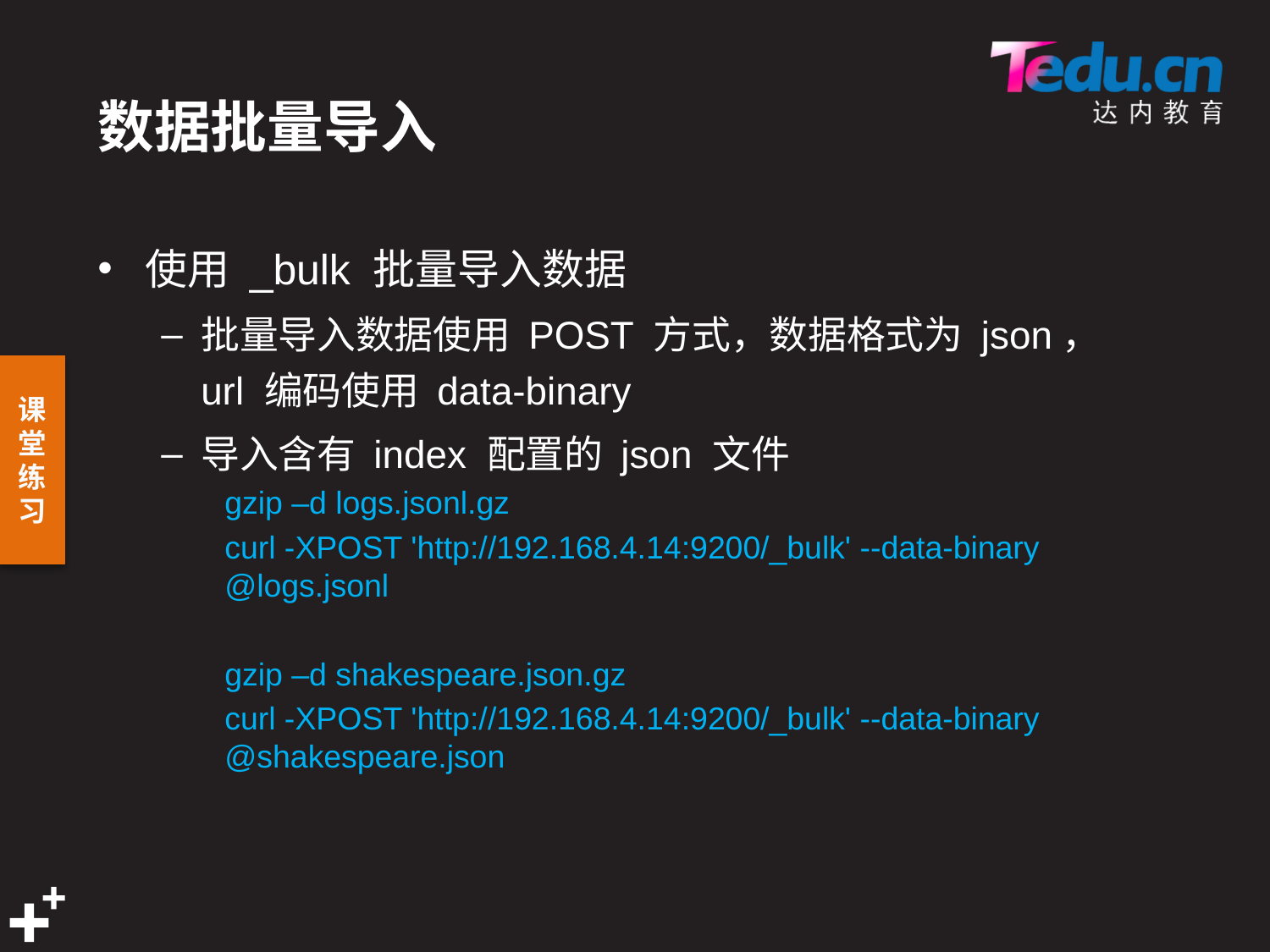

# 数据批量导入
使用 _bulk 批量导入数据
批量导入数据使用 POST 方式，数据格式为 json，url 编码使用 data-binary
导入含有 index 配置的 json 文件
gzip –d logs.jsonl.gz
curl -XPOST 'http://192.168.4.14:9200/_bulk' --data-binary @logs.jsonl

gzip –d shakespeare.json.gz
curl -XPOST 'http://192.168.4.14:9200/_bulk' --data-binary @shakespeare.json